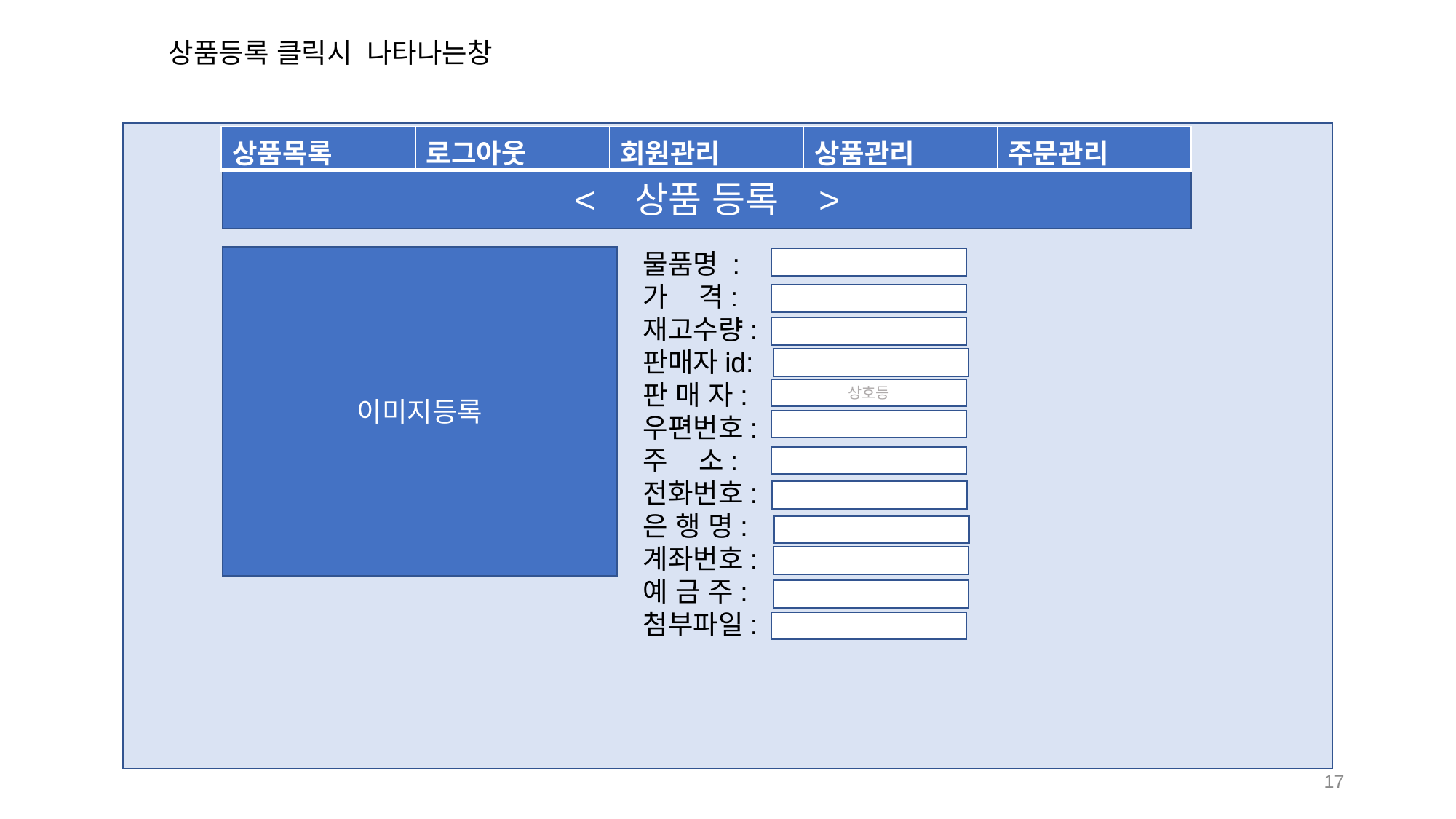

상품등록 클릭시  나타나는창

| 상품목록 | 로그아웃 | 회원관리 | 상품관리 | 주문관리 |
| --- | --- | --- | --- | --- |
<   상품 등록   >
물품명 :
가    격:
재고수량:
판매자id:
판 매 자:
우편번호:
주    소:
전화번호:
은 행 명:
계좌번호:
예 금 주:
첨부파일:
이미지등록

상호등

17